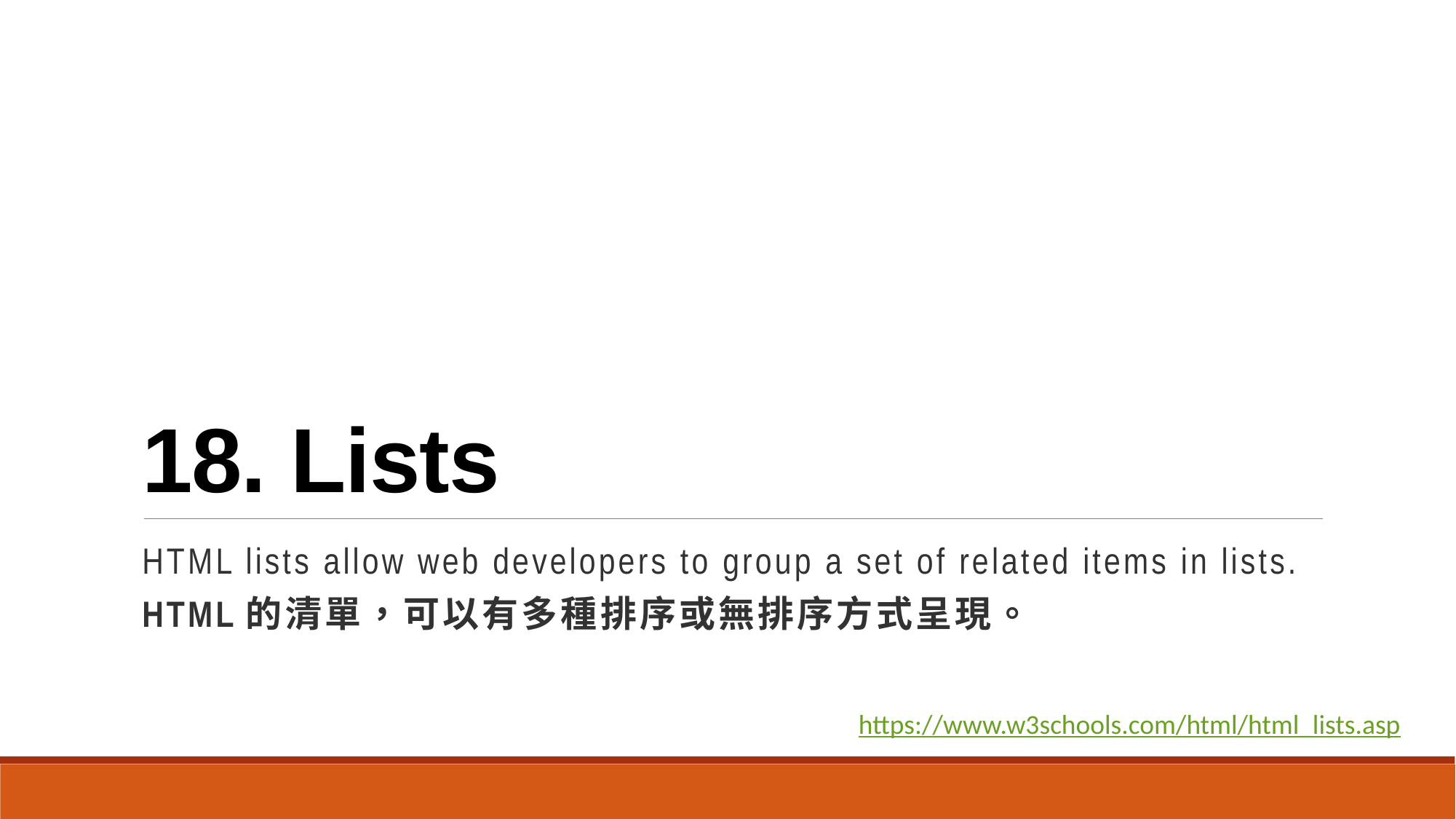

# 18. Lists
HTML lists allow web developers to group a set of related items in lists.
HTML的清單，可以有多種排序或無排序方式呈現。
https://www.w3schools.com/html/html_lists.asp